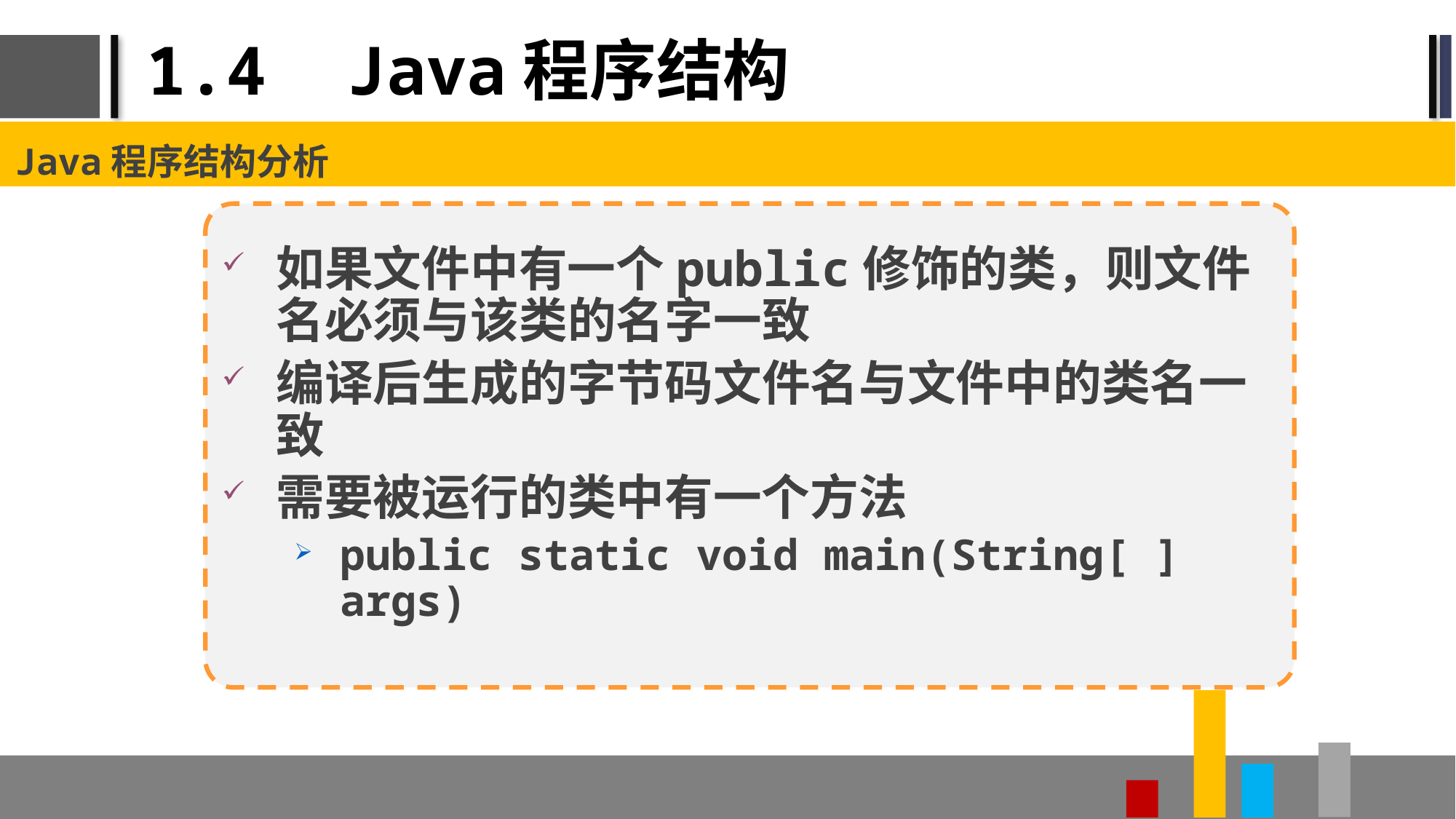

# 1.4  Java程序结构

Java程序结构分析

如果文件中有一个public修饰的类，则文件名必须与该类的名字一致
编译后生成的字节码文件名与文件中的类名一致
需要被运行的类中有一个方法
public static void main(String[ ] args)